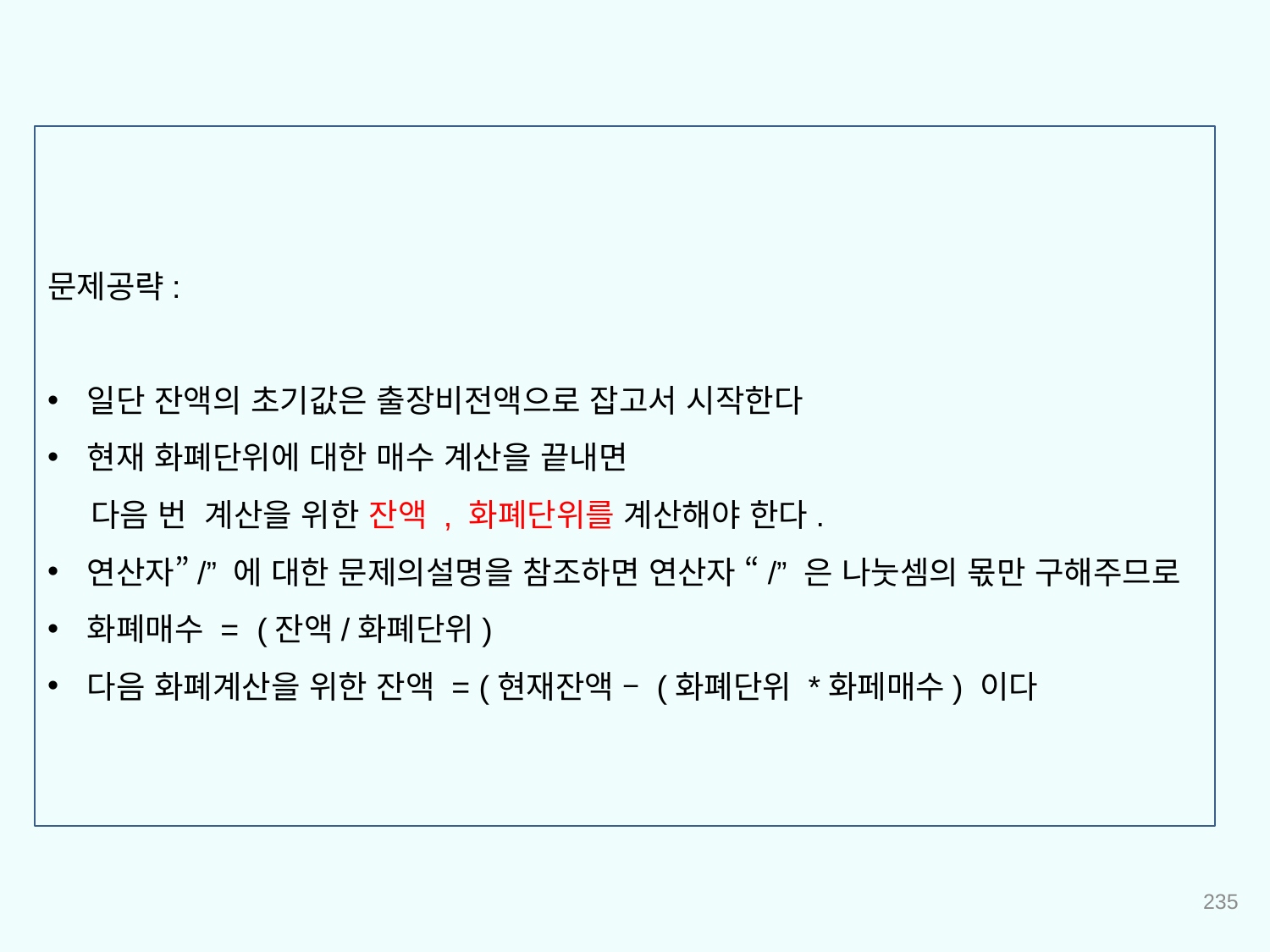

문제공략:

일단 잔액의 초기값은 출장비전액으로 잡고서 시작한다
현재 화폐단위에 대한 매수 계산을 끝내면
    다음 번  계산을 위한 잔액 , 화폐단위를 계산해야 한다.
연산자”/” 에 대한 문제의설명을 참조하면 연산자 “/” 은 나눗셈의 몫만 구해주므로
화폐매수 =  (잔액/화폐단위)
다음 화폐계산을 위한 잔액 = (현재잔액 – (화폐단위 *화페매수) 이다
235